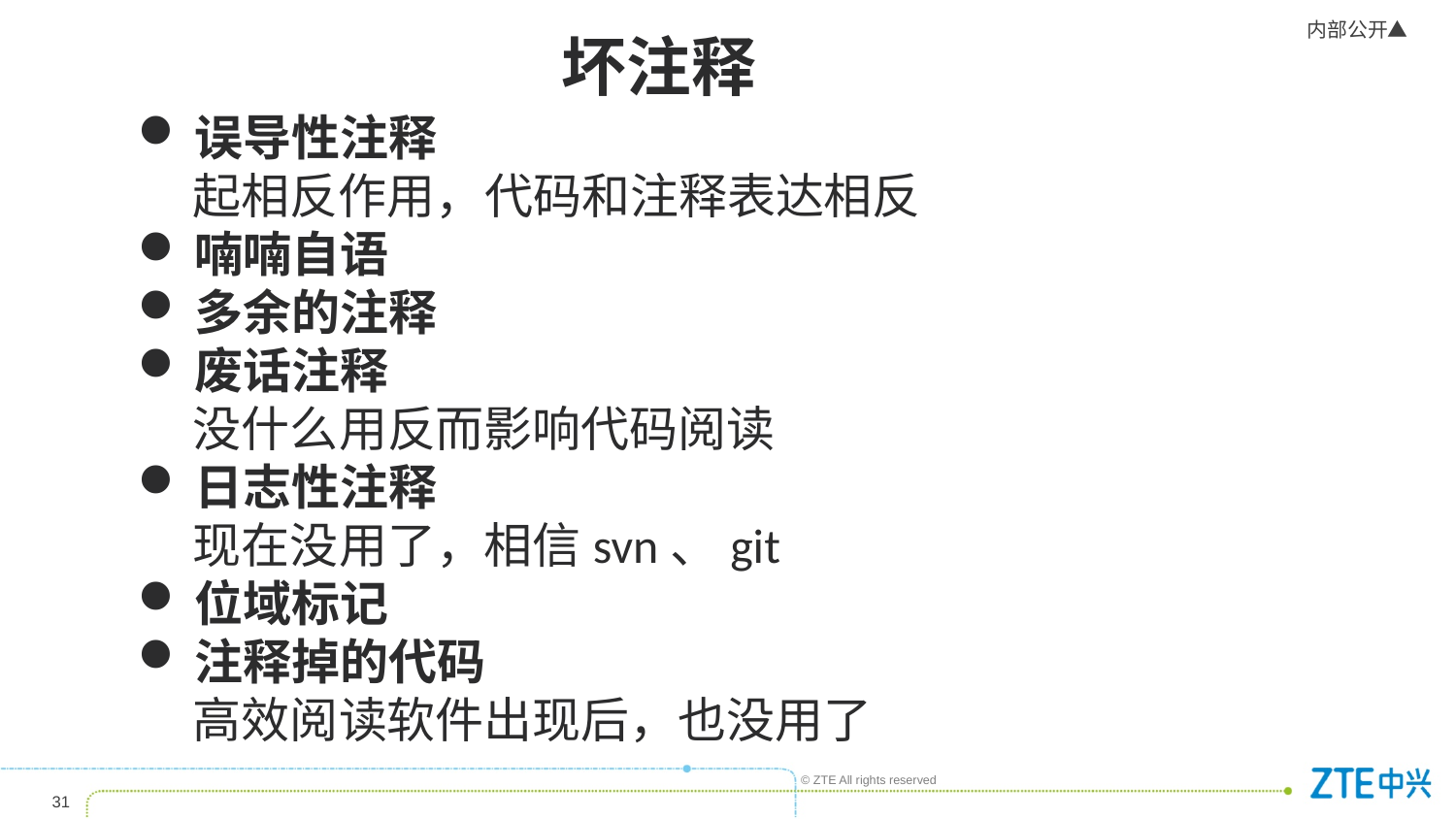

坏注释
误导性注释
    起相反作用，代码和注释表达相反
喃喃自语
多余的注释
废话注释
    没什么用反而影响代码阅读
日志性注释
    现在没用了，相信svn、git
位域标记
注释掉的代码
    高效阅读软件出现后，也没用了